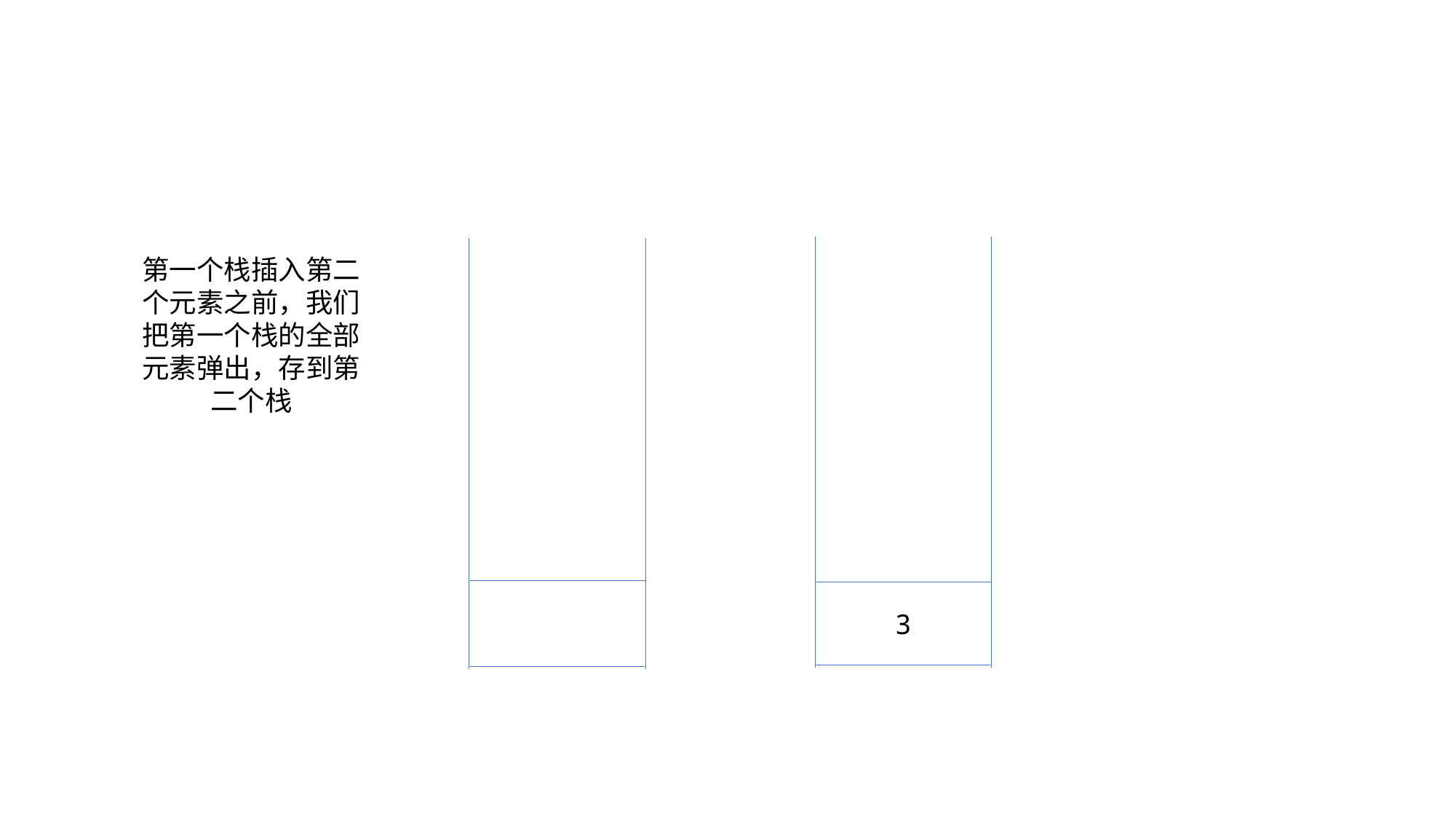

第一个栈插入第二个元素之前，我们把第一个栈的全部元素弹出，存到第二个栈
3